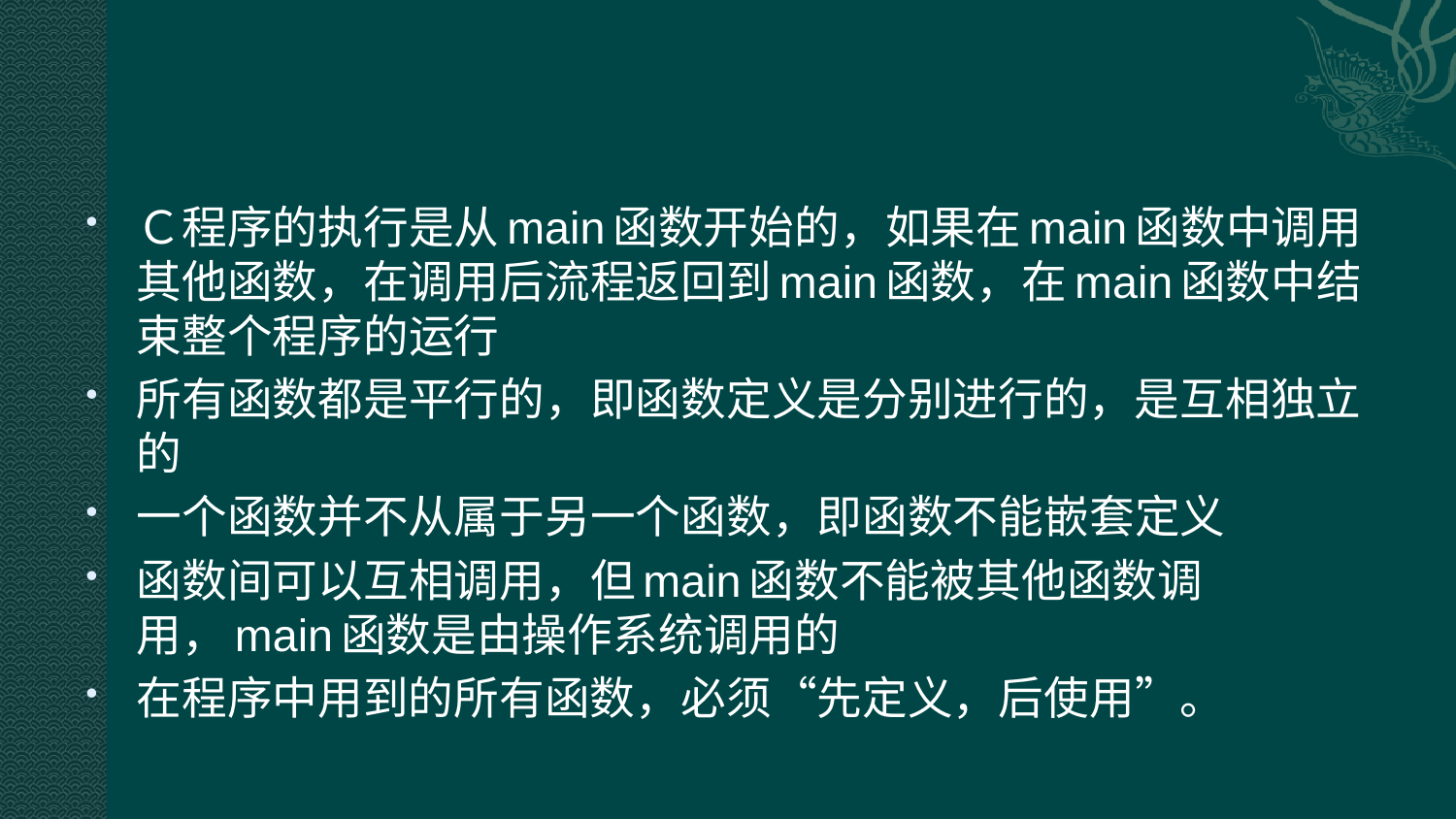

#
Ｃ程序的执行是从main函数开始的，如果在main函数中调用其他函数，在调用后流程返回到main函数，在main函数中结束整个程序的运行
所有函数都是平行的，即函数定义是分别进行的，是互相独立的
一个函数并不从属于另一个函数，即函数不能嵌套定义
函数间可以互相调用，但main函数不能被其他函数调用，main函数是由操作系统调用的
在程序中用到的所有函数，必须“先定义，后使用”。